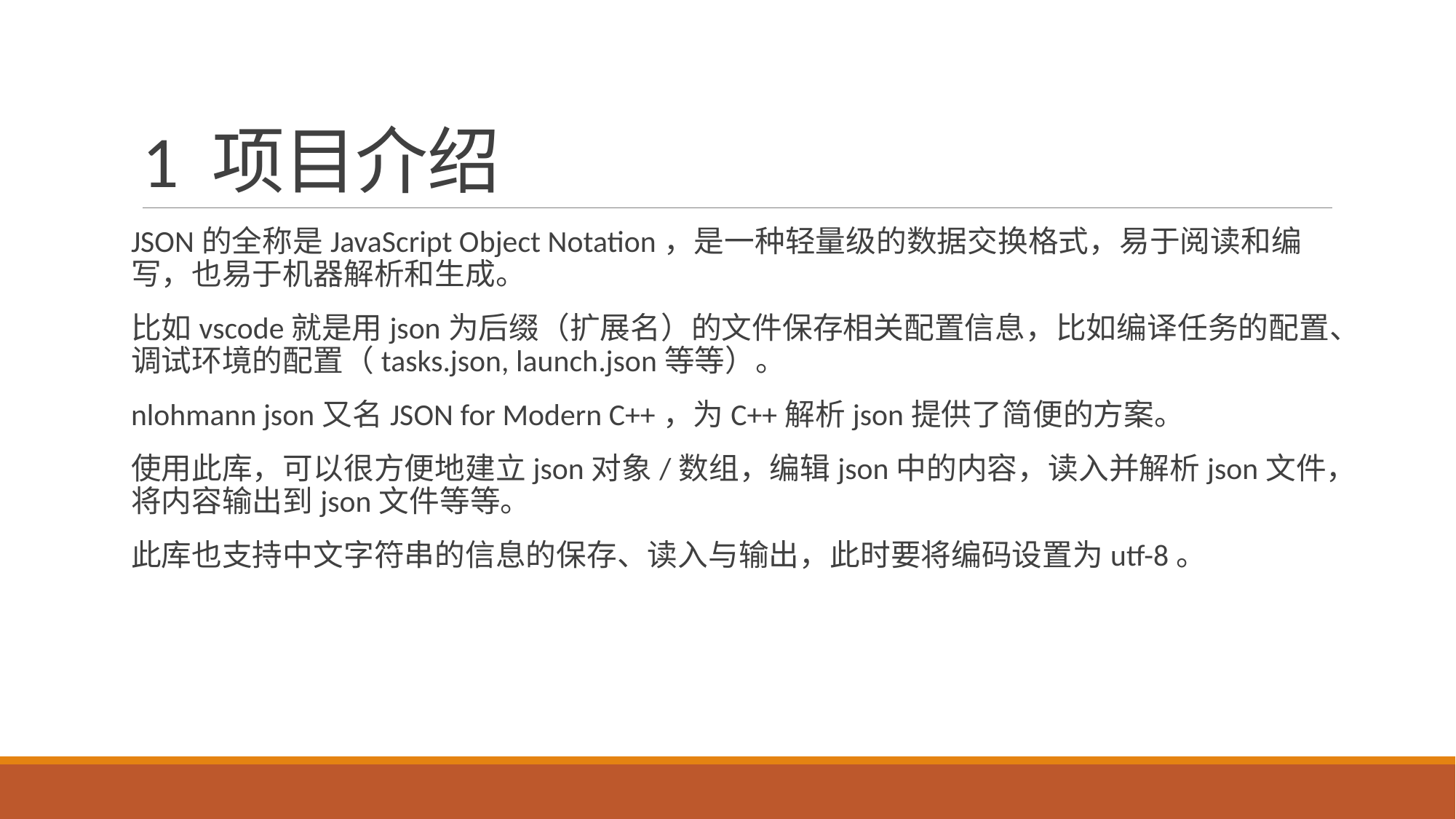

# 1 项目介绍
JSON的全称是JavaScript Object Notation，是一种轻量级的数据交换格式，易于阅读和编写，也易于机器解析和生成。
比如vscode就是用json为后缀（扩展名）的文件保存相关配置信息，比如编译任务的配置、调试环境的配置（tasks.json, launch.json等等）。
nlohmann json又名JSON for Modern C++，为C++解析json提供了简便的方案。
使用此库，可以很方便地建立json对象/数组，编辑json中的内容，读入并解析json文件，将内容输出到json文件等等。
此库也支持中文字符串的信息的保存、读入与输出，此时要将编码设置为utf-8。